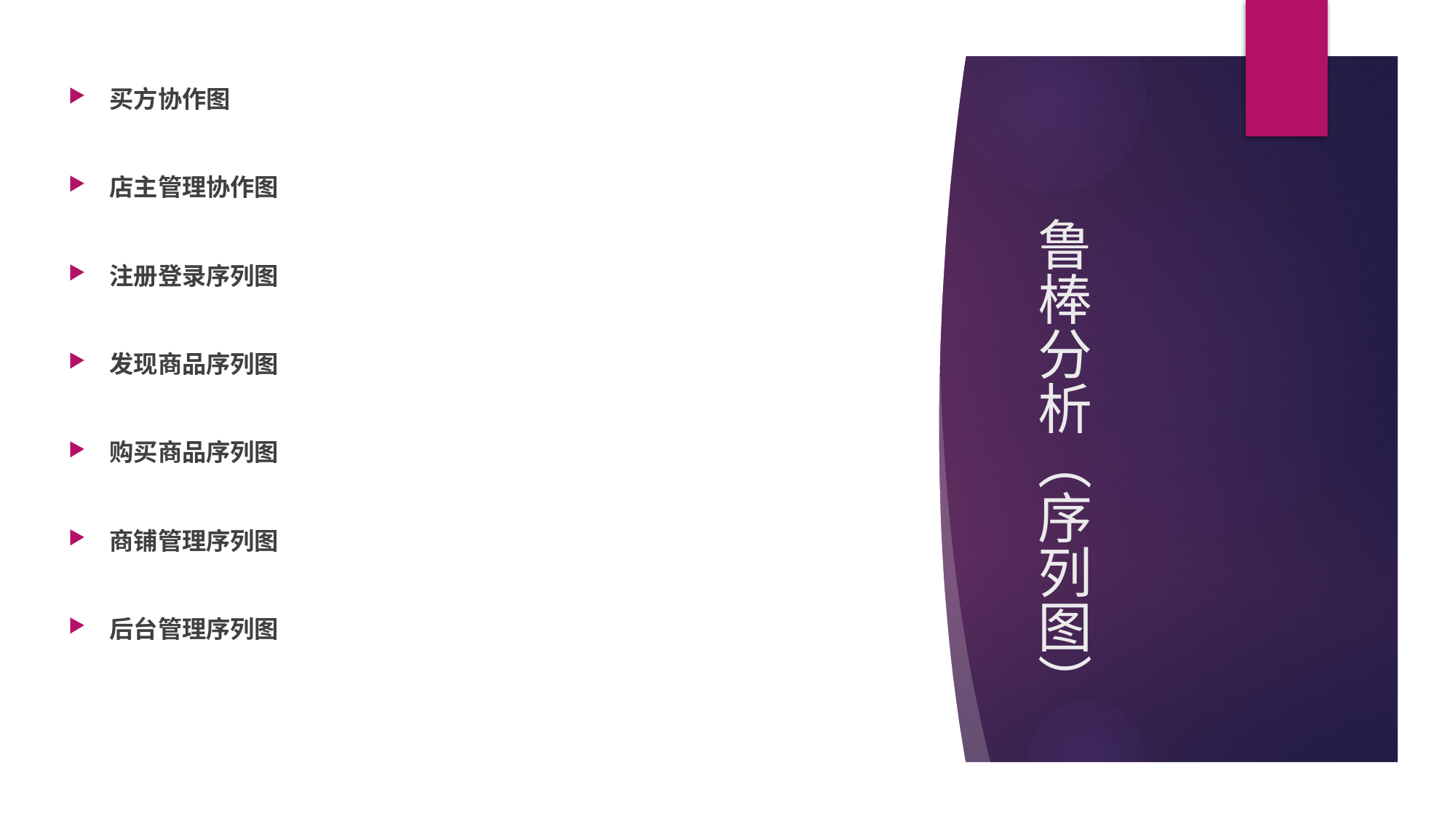

买方协作图

店主管理协作图

注册登录序列图

发现商品序列图

购买商品序列图

商铺管理序列图

后台管理序列图

# 鲁棒分析（序列图）